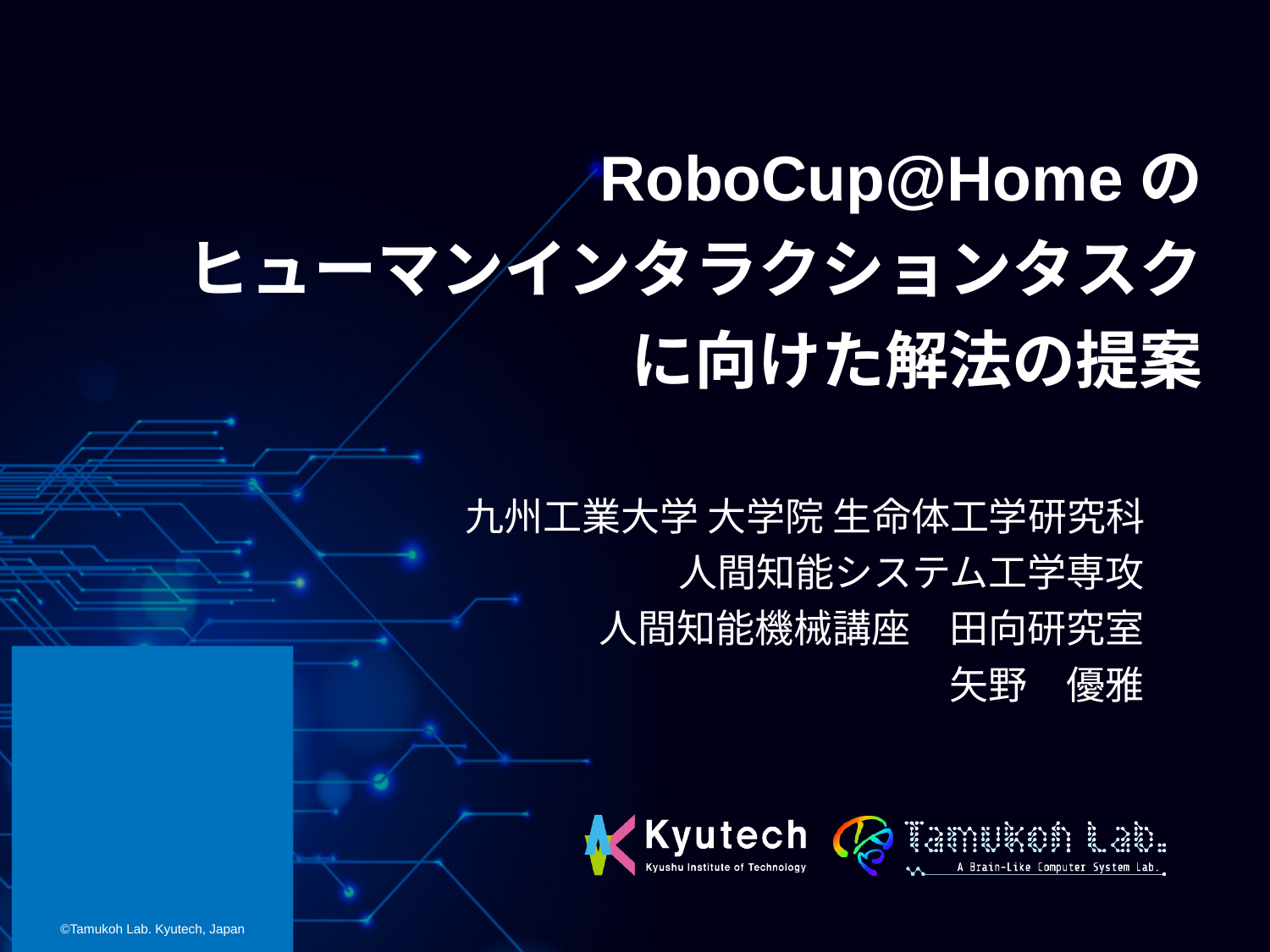

# RoboCup@Homeの ヒューマンインタラクションタスク に向けた解法の提案
九州工業大学 大学院 生命体工学研究科
人間知能システム工学専攻
人間知能機械講座　田向研究室
矢野　優雅
©Tamukoh Lab. Kyutech, Japan